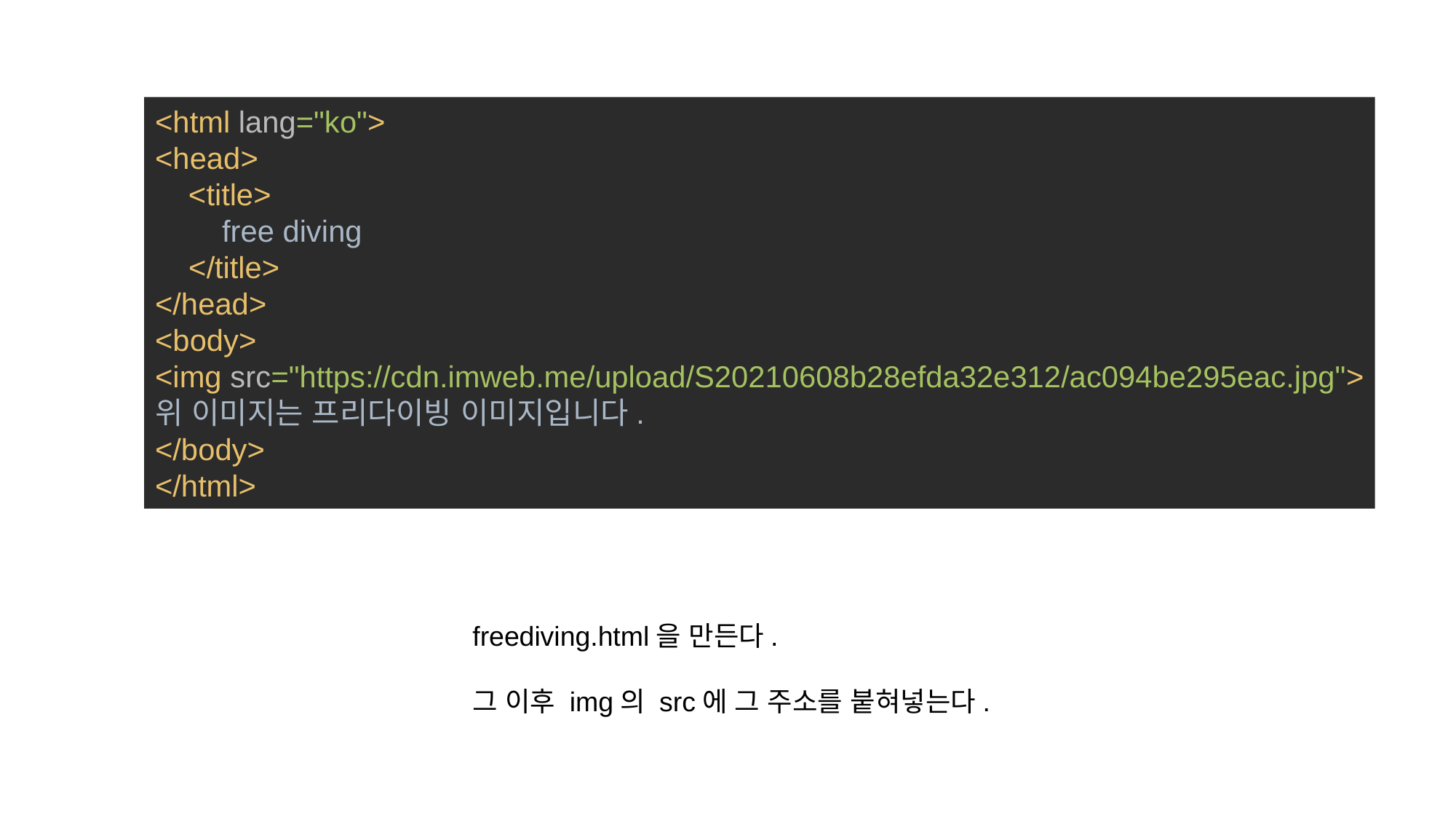

<html lang="ko">
<head>
    <title>
        free diving
    </title>
</head>
<body>
<img src="https://cdn.imweb.me/upload/S20210608b28efda32e312/ac094be295eac.jpg">
위 이미지는 프리다이빙 이미지입니다.
</body>
</html>
freediving.html을 만든다.

그 이후 img의 src에 그 주소를 붙혀넣는다.